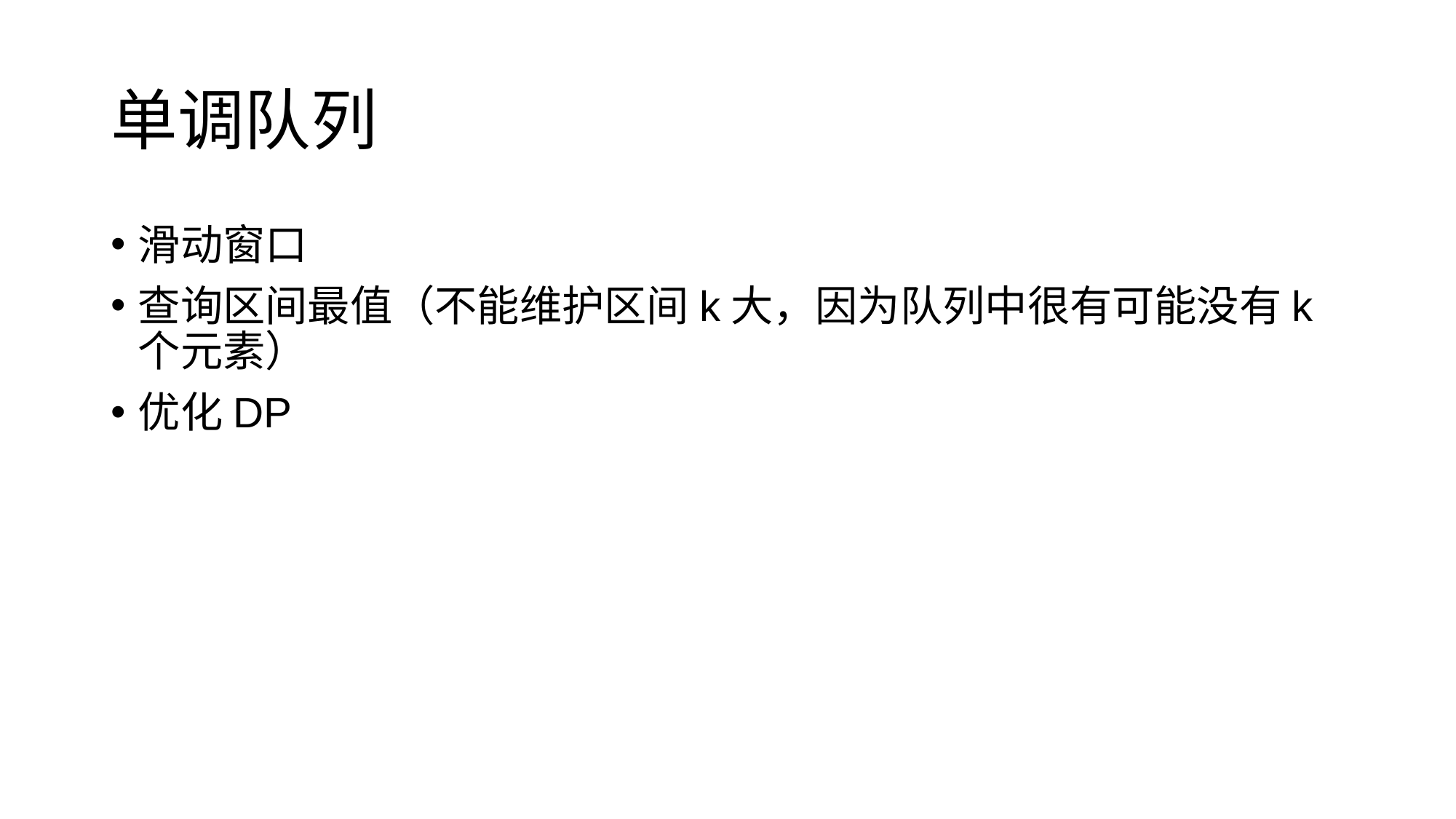

# 单调队列
滑动窗口
查询区间最值（不能维护区间k大，因为队列中很有可能没有k个元素）
优化DP